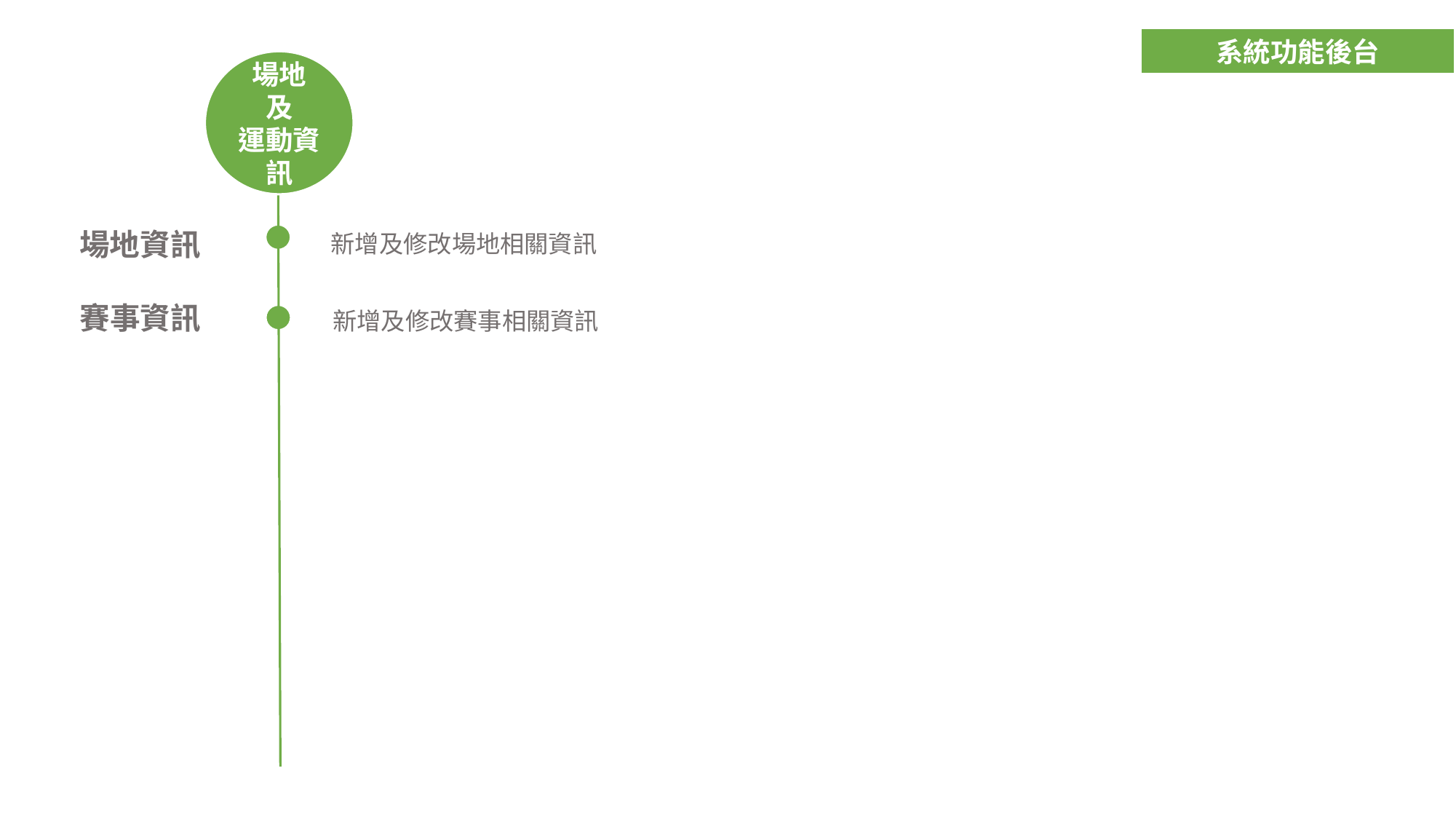

系統功能後台
場地
及
運動資訊
場地資訊
新增及修改場地相關資訊

賽事資訊
新增及修改賽事相關資訊